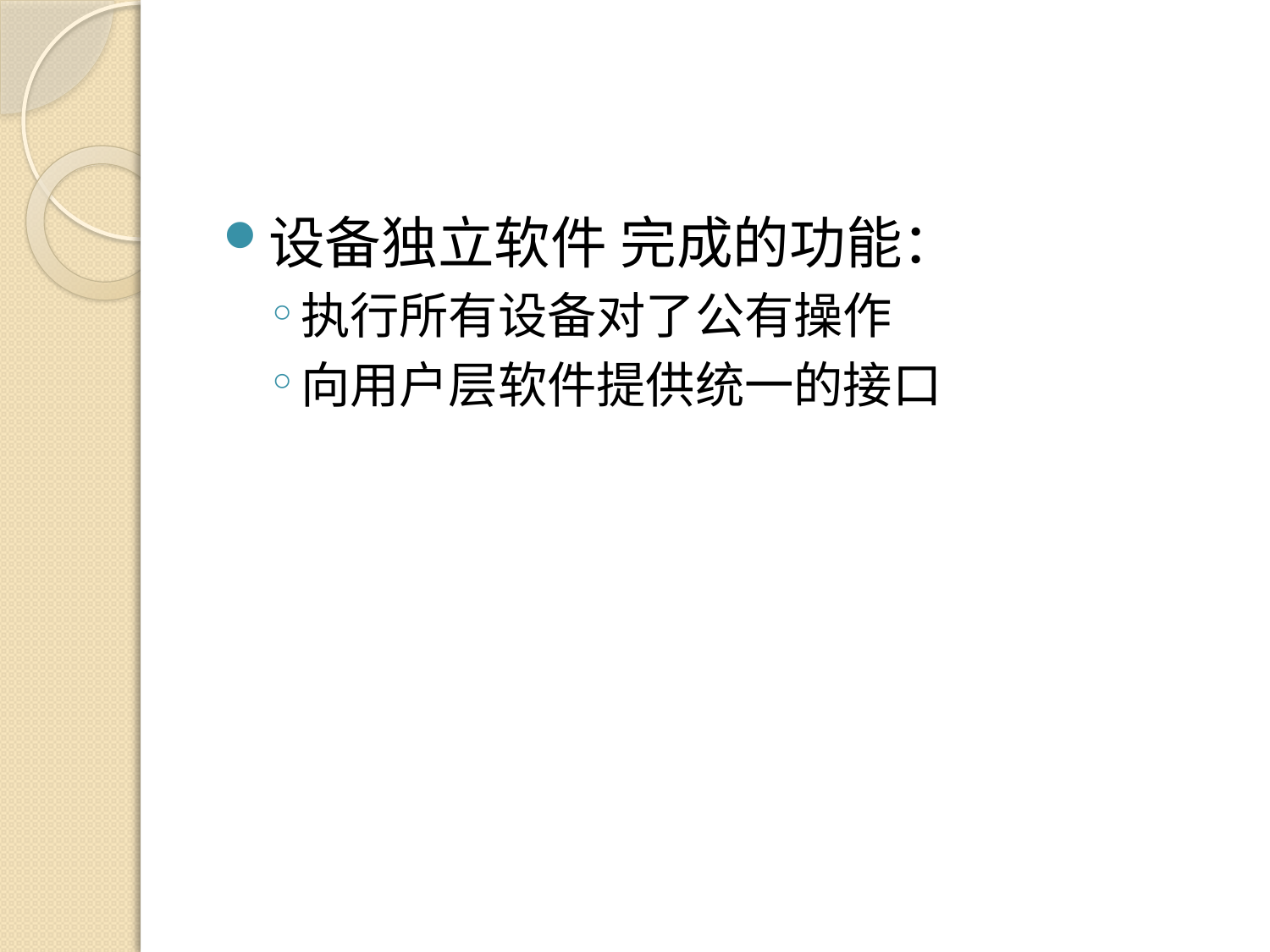

#
设备独立软件 完成的功能：
执行所有设备对了公有操作
向用户层软件提供统一的接口